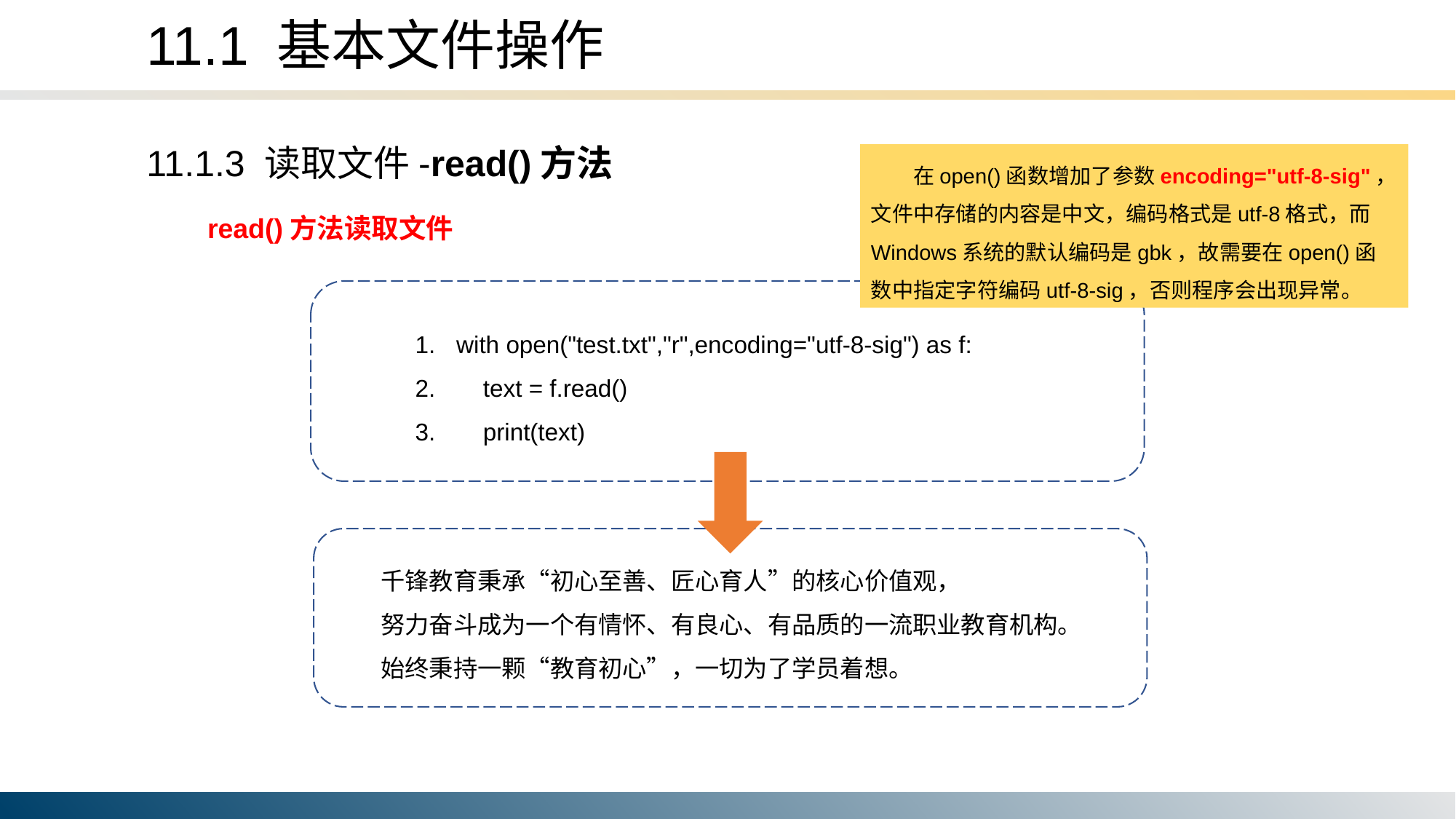

11.1 基本文件操作
11.1.3 读取文件-read()方法
在open()函数增加了参数encoding="utf-8-sig"，文件中存储的内容是中文，编码格式是utf-8格式，而Windows系统的默认编码是gbk，故需要在open()函数中指定字符编码utf-8-sig，否则程序会出现异常。
read()方法读取文件

with open("test.txt","r",encoding="utf-8-sig") as f:
    text = f.read()
    print(text)

千锋教育秉承“初心至善、匠心育人”的核心价值观，
努力奋斗成为一个有情怀、有良心、有品质的一流职业教育机构。
始终秉持一颗“教育初心”，一切为了学员着想。